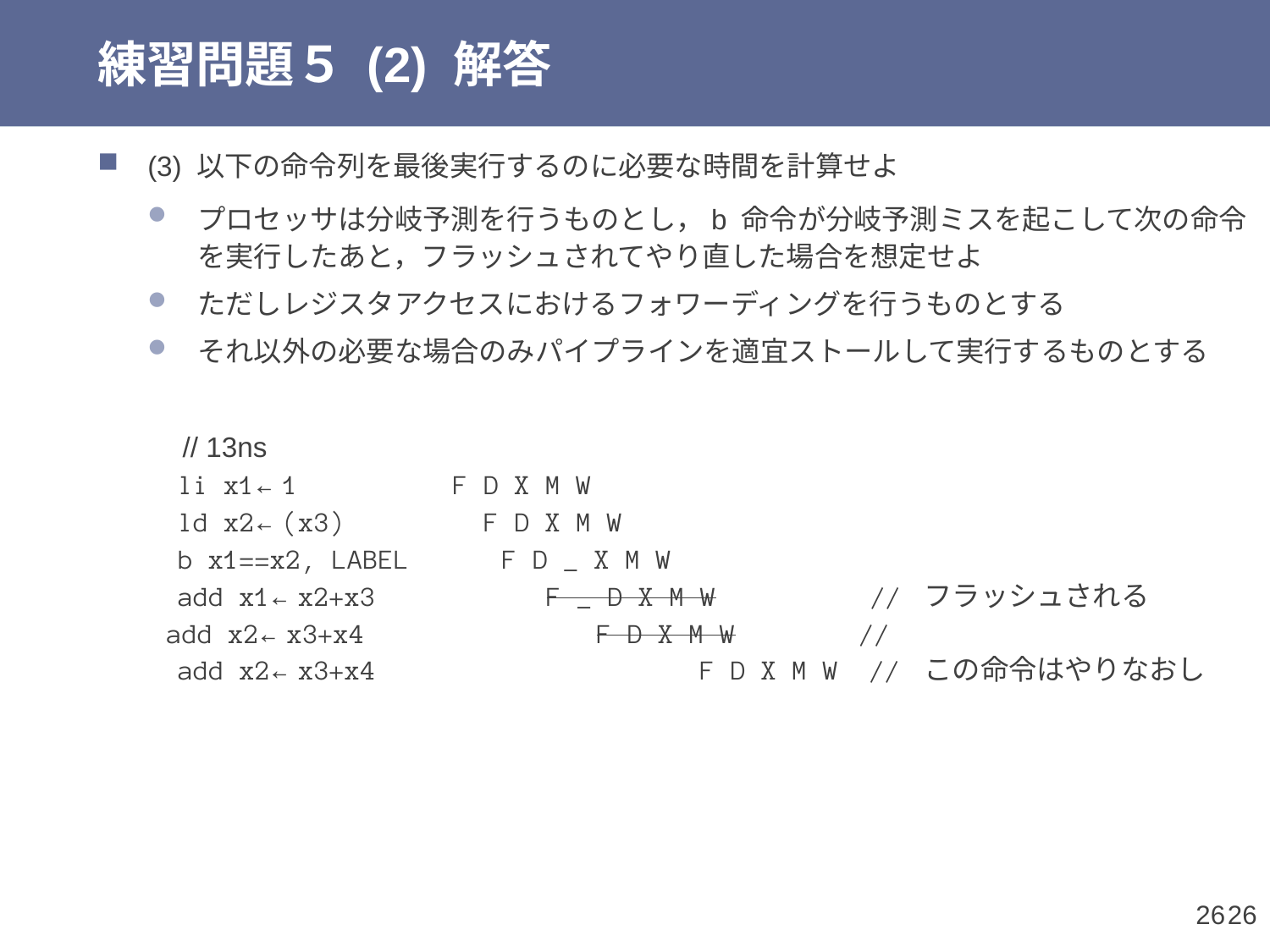

# 練習問題５ (2) 解答
(3) 以下の命令列を最後実行するのに必要な時間を計算せよ
プロセッサは分岐予測を行うものとし，b 命令が分岐予測ミスを起こして次の命令を実行したあと，フラッシュされてやり直した場合を想定せよ
ただしレジスタアクセスにおけるフォワーディングを行うものとする
それ以外の必要な場合のみパイプラインを適宜ストールして実行するものとする

　// 13ns
  li x1←1          F D X M W
  ld x2←(x3)         F D X M W
  b x1==x2, LABEL      F D _ X M W
  add x1←x2+x3           F _ D X M W          // フラッシュされる
  add x2←x3+x4               F D X M W        //
  add x2←x3+x4                     F D X M W  // この命令はやりなおし
26